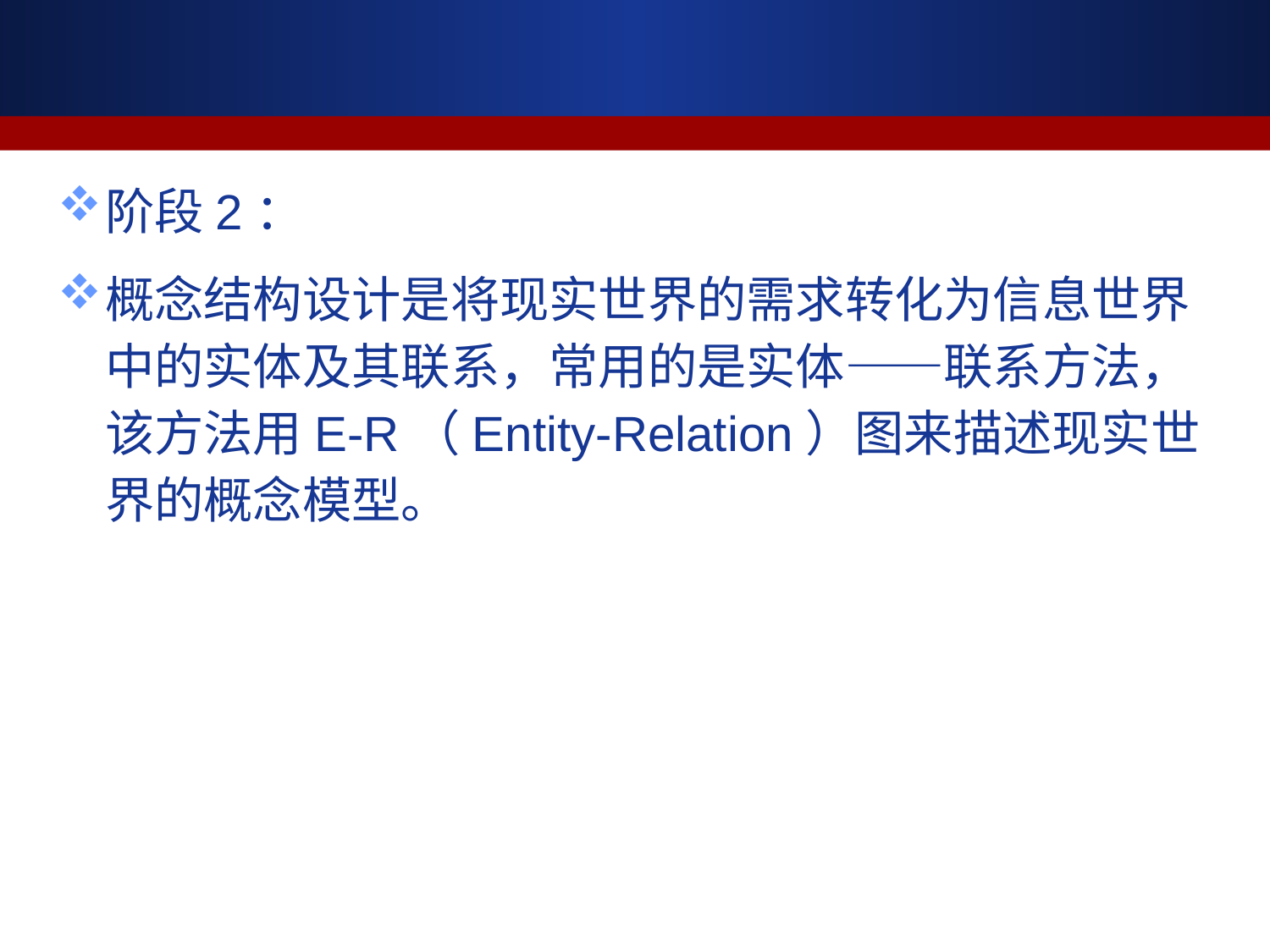

阶段2：
概念结构设计是将现实世界的需求转化为信息世界中的实体及其联系，常用的是实体——联系方法，该方法用E-R（Entity-Relation）图来描述现实世界的概念模型。